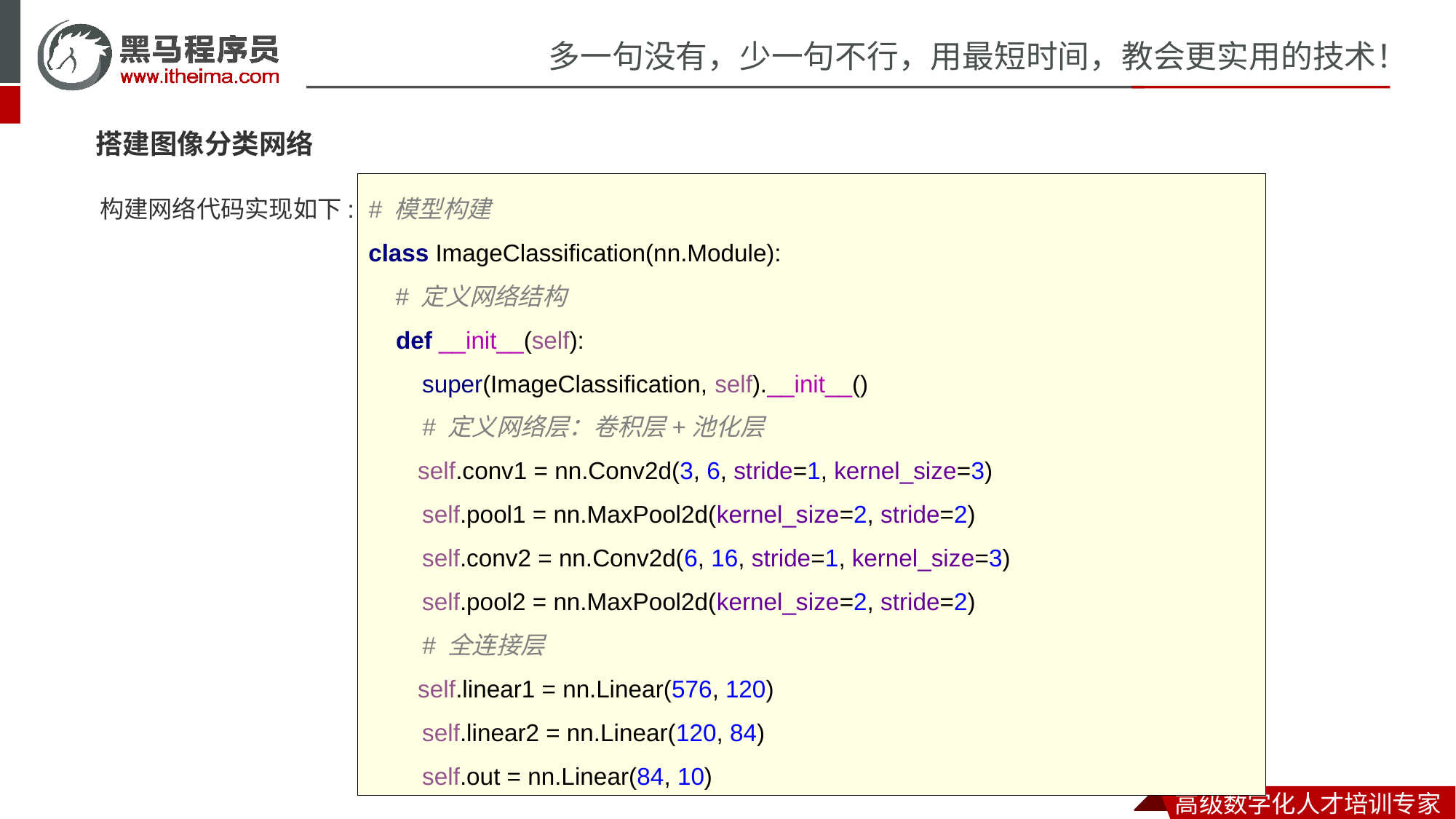

搭建图像分类网络
构建网络代码实现如下:
# 模型构建 class ImageClassification(nn.Module): # 定义网络结构 def __init__(self): super(ImageClassification, self).__init__() # 定义网络层：卷积层+池化层 self.conv1 = nn.Conv2d(3, 6, stride=1, kernel_size=3) self.pool1 = nn.MaxPool2d(kernel_size=2, stride=2) self.conv2 = nn.Conv2d(6, 16, stride=1, kernel_size=3) self.pool2 = nn.MaxPool2d(kernel_size=2, stride=2) # 全连接层 self.linear1 = nn.Linear(576, 120) self.linear2 = nn.Linear(120, 84) self.out = nn.Linear(84, 10)